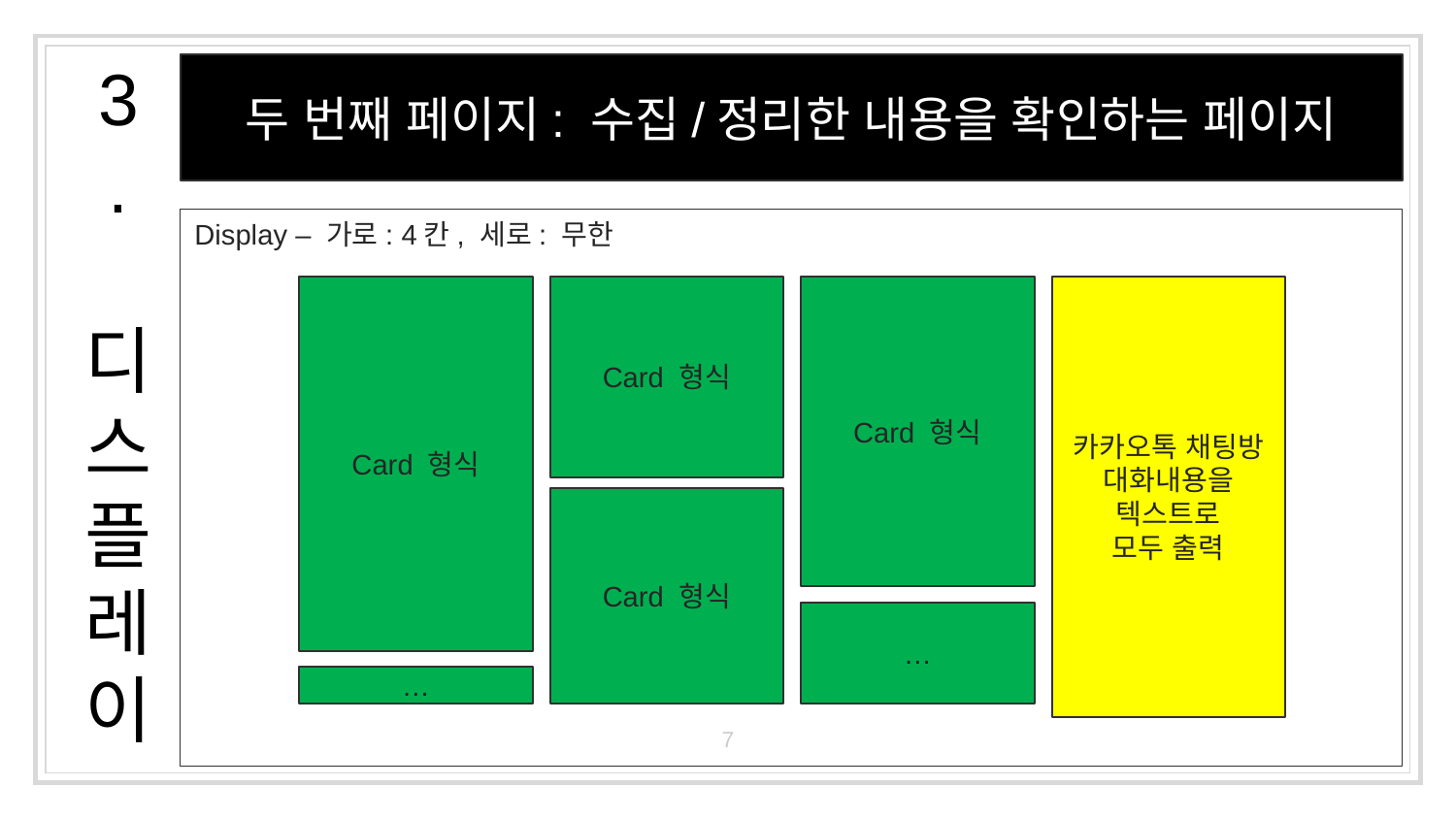

# 3 .
디스플레이
두 번째 페이지: 수집/정리한 내용을 확인하는 페이지
Display – 가로: 4칸, 세로: 무한
카카오톡 채팅방
대화내용을
텍스트로
모두 출력
Card 형식
Card 형식
Card 형식
Card 형식
…
…
7